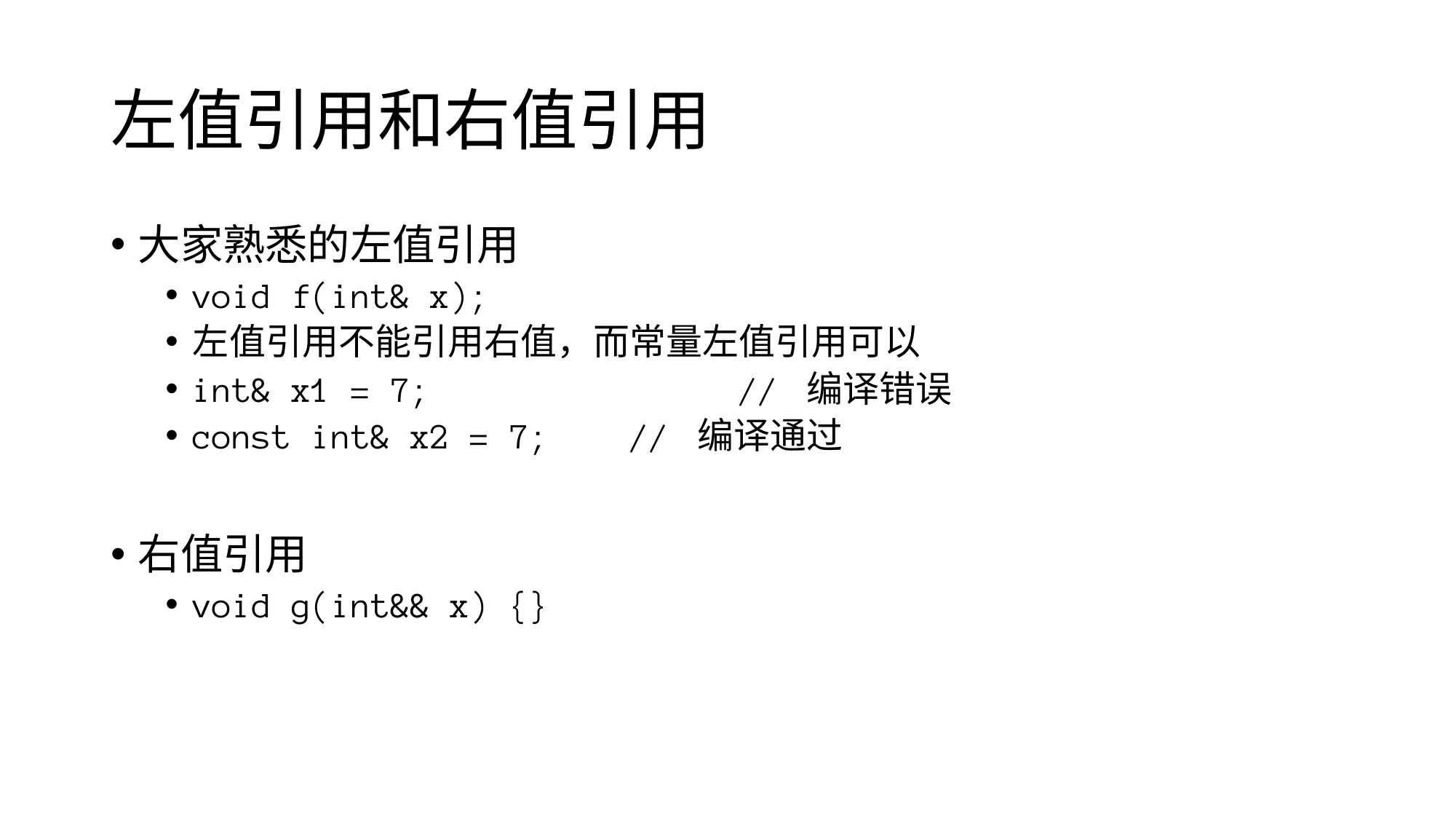

# 左值引用和右值引用
大家熟悉的左值引用
void f(int& x);
左值引用不能引用右值，而常量左值引用可以
int& x1 = 7;			// 编译错误
const int& x2 = 7;	// 编译通过

右值引用
void g(int&& x) {}